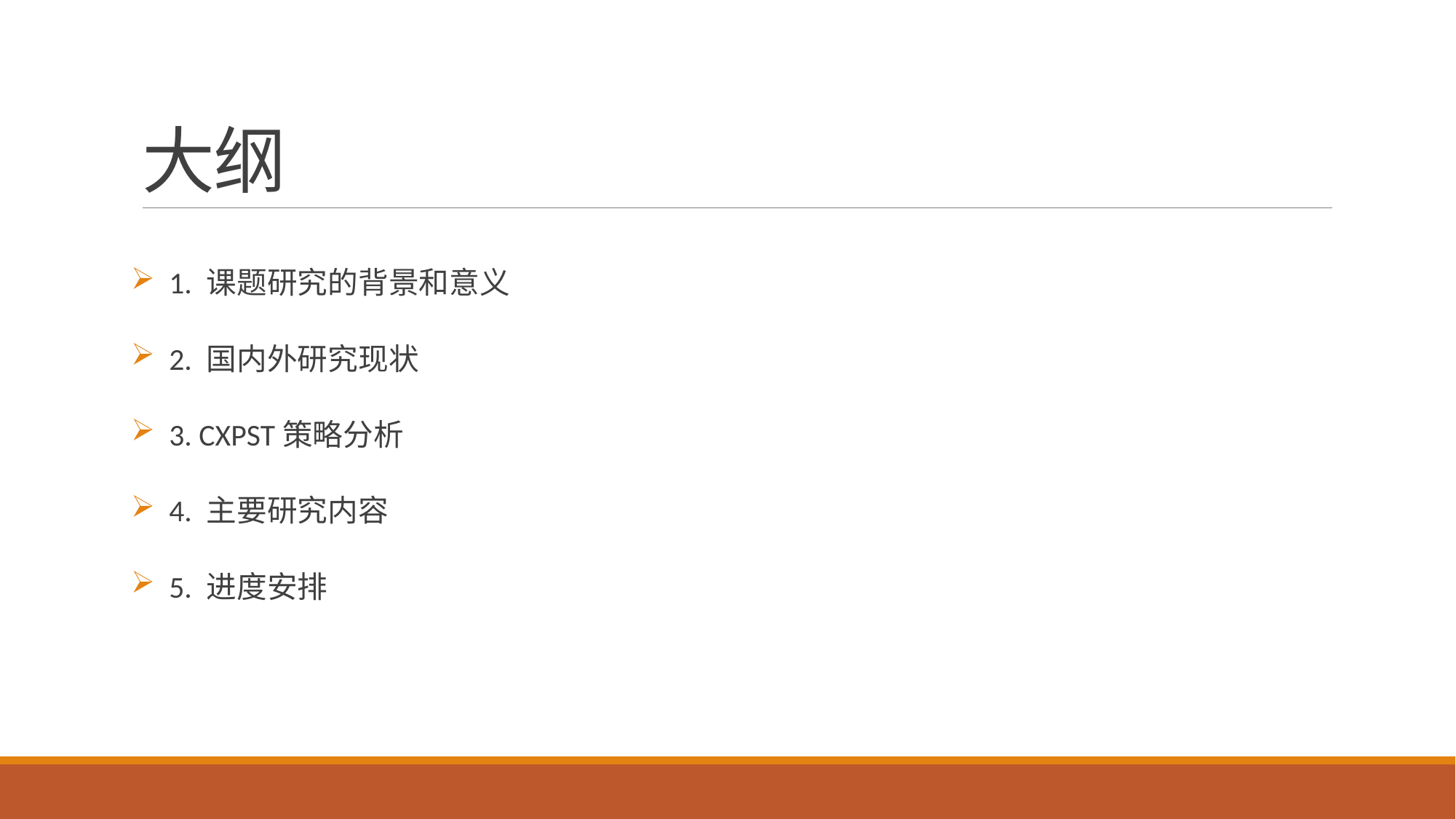

# 大纲
  1. 课题研究的背景和意义
  2. 国内外研究现状
  3. CXPST策略分析
  4. 主要研究内容
  5. 进度安排